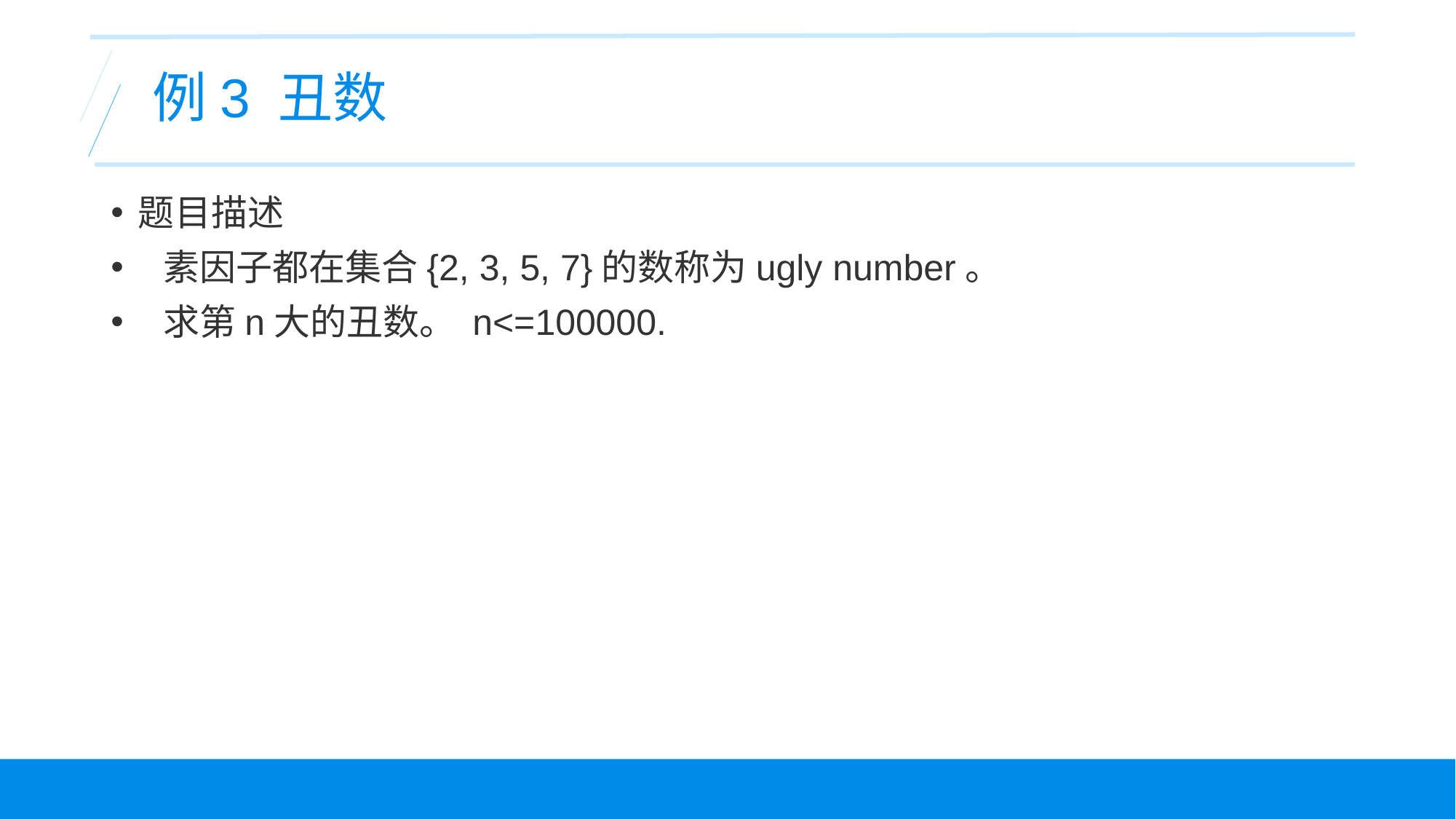

# 例3 丑数
题目描述
  素因子都在集合{2, 3, 5, 7}的数称为ugly number。
  求第n大的丑数。 n<=100000.